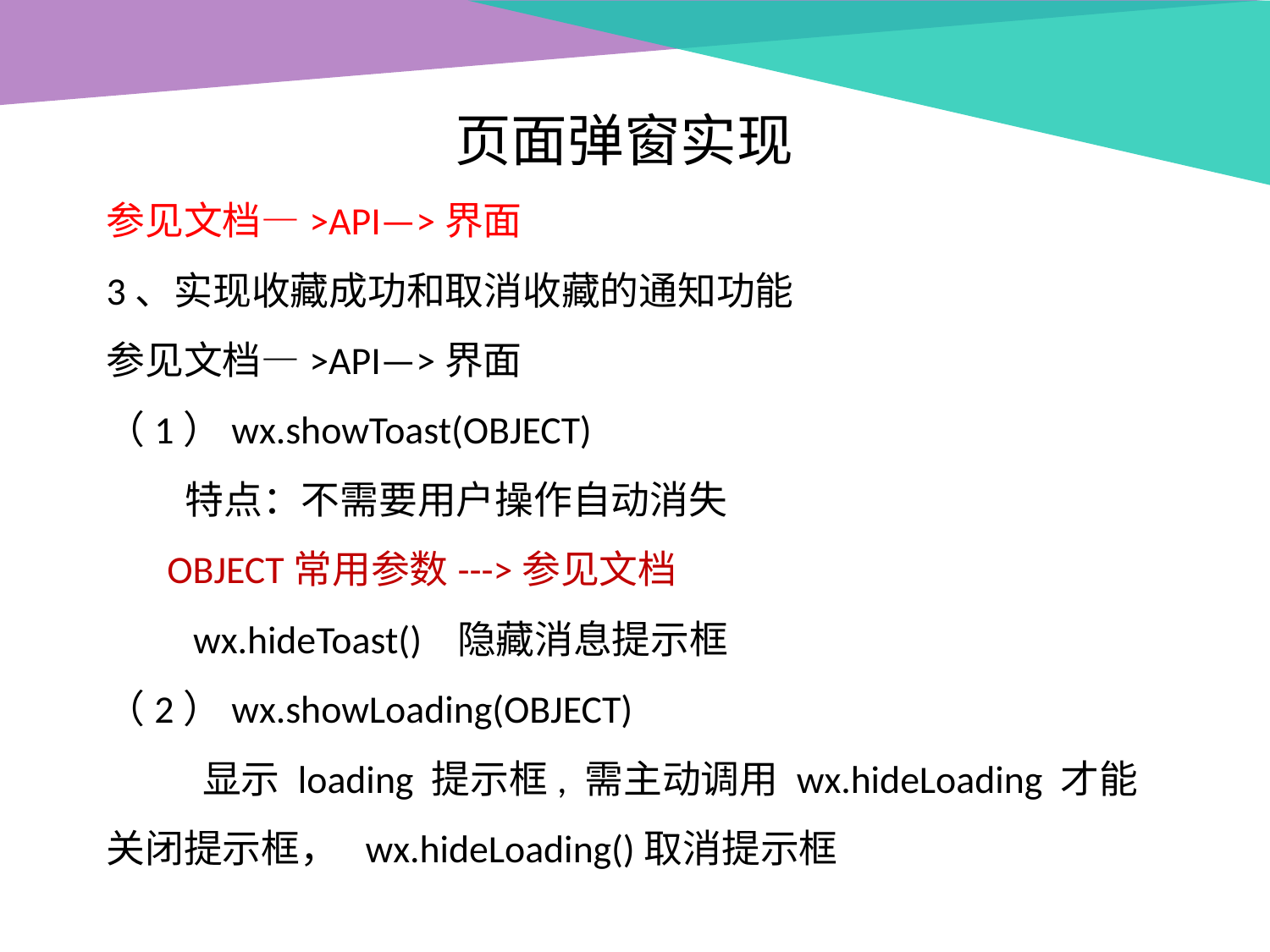

页面弹窗实现
参见文档—>API—>界面
3、实现收藏成功和取消收藏的通知功能
参见文档—>API—>界面
（1）wx.showToast(OBJECT)
        特点：不需要用户操作自动消失
       OBJECT常用参数--->参见文档
          wx.hideToast()   隐藏消息提示框
（2）wx.showLoading(OBJECT)
          显示 loading 提示框, 需主动调用 wx.hideLoading 才能关闭提示框，  wx.hideLoading()取消提示框